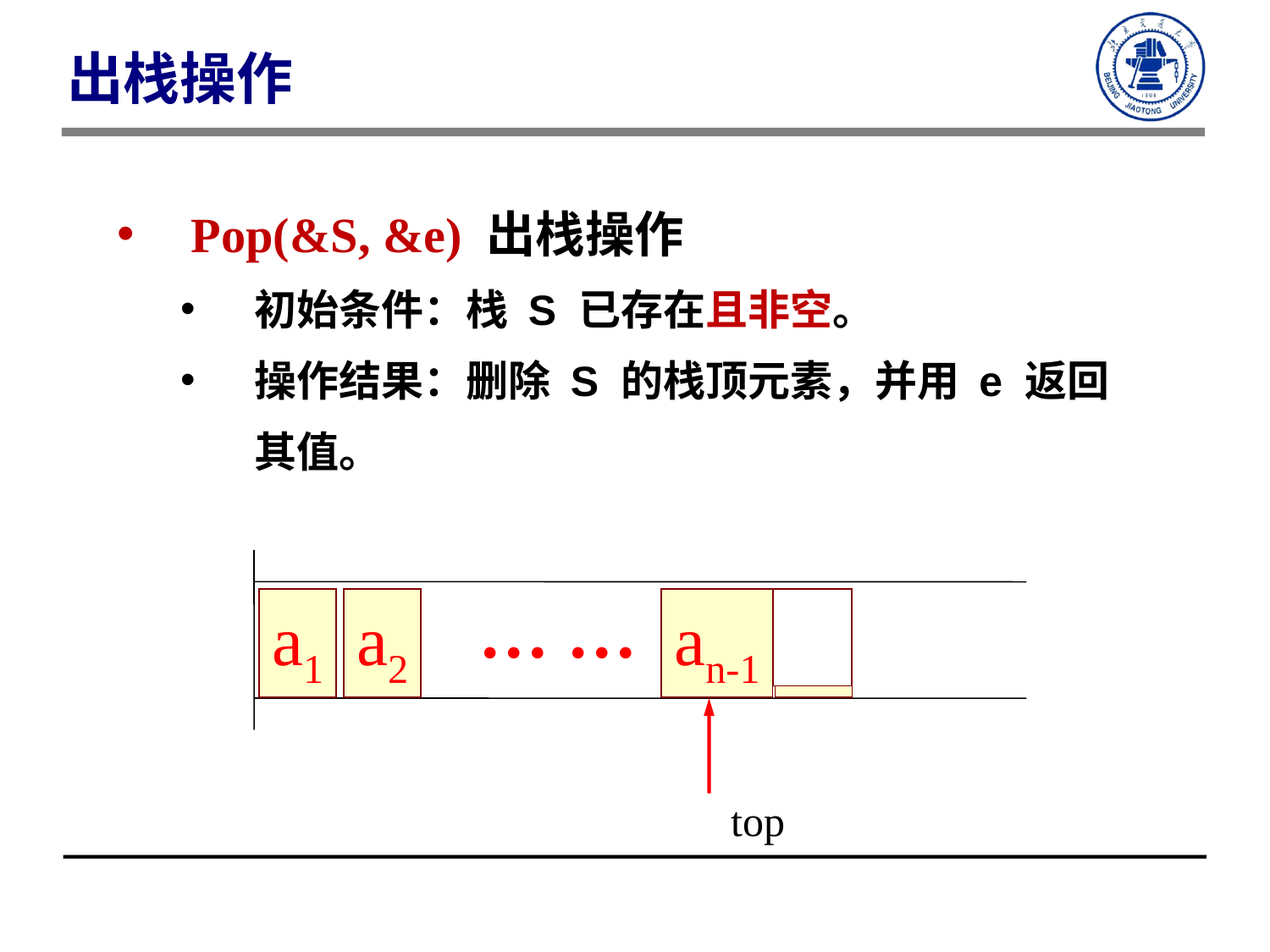

出栈操作
Pop(&S, &e) 出栈操作
初始条件：栈 S 已存在且非空。
操作结果：删除 S 的栈顶元素，并用 e 返回其值。

… …

a1
a2
an-1
an

top